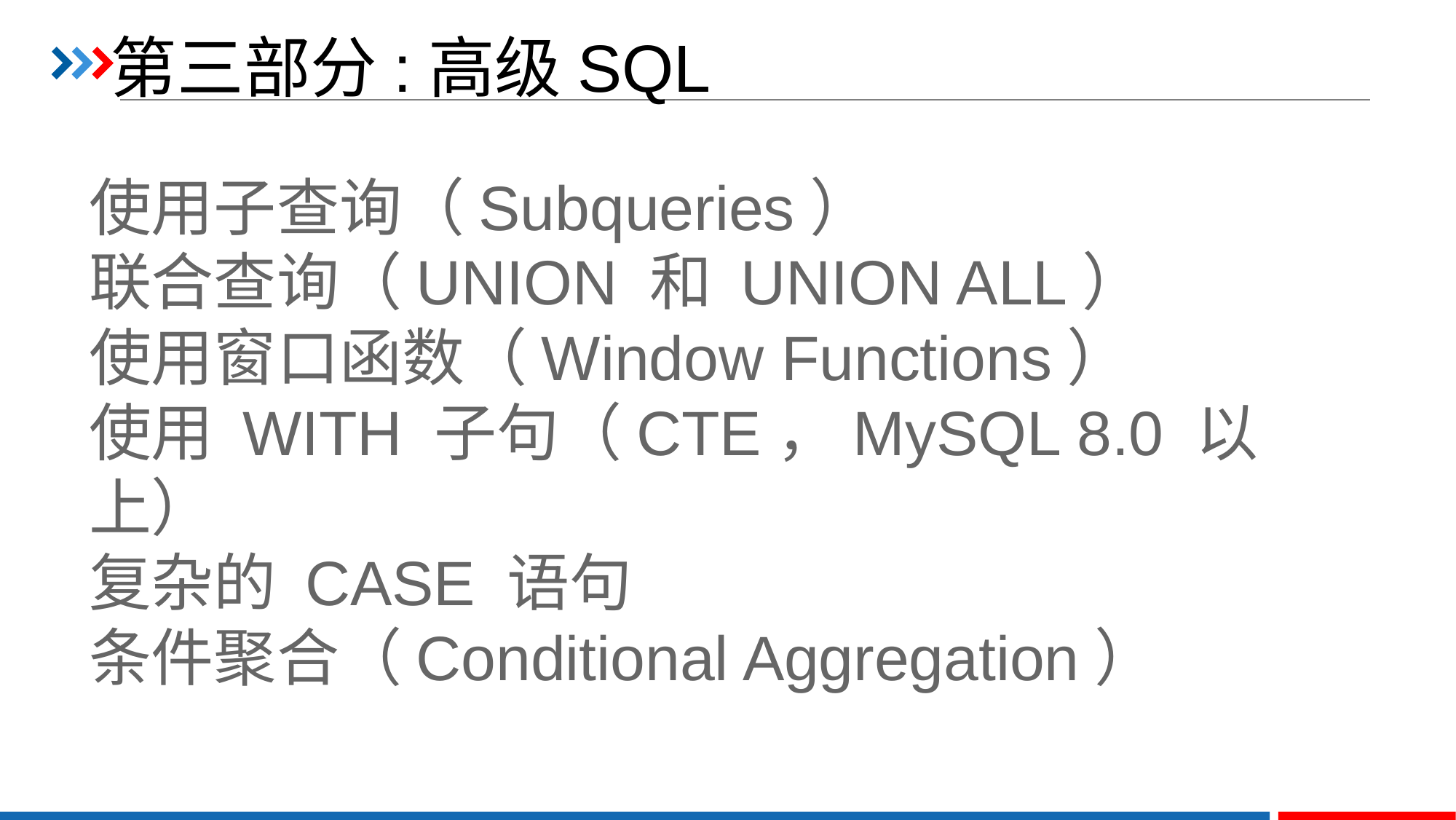

# 第三部分:高级SQL
使用子查询（Subqueries）
联合查询（UNION 和 UNION ALL）
使用窗口函数（Window Functions）
使用 WITH 子句（CTE，MySQL 8.0 以上）
复杂的 CASE 语句
条件聚合（Conditional Aggregation）